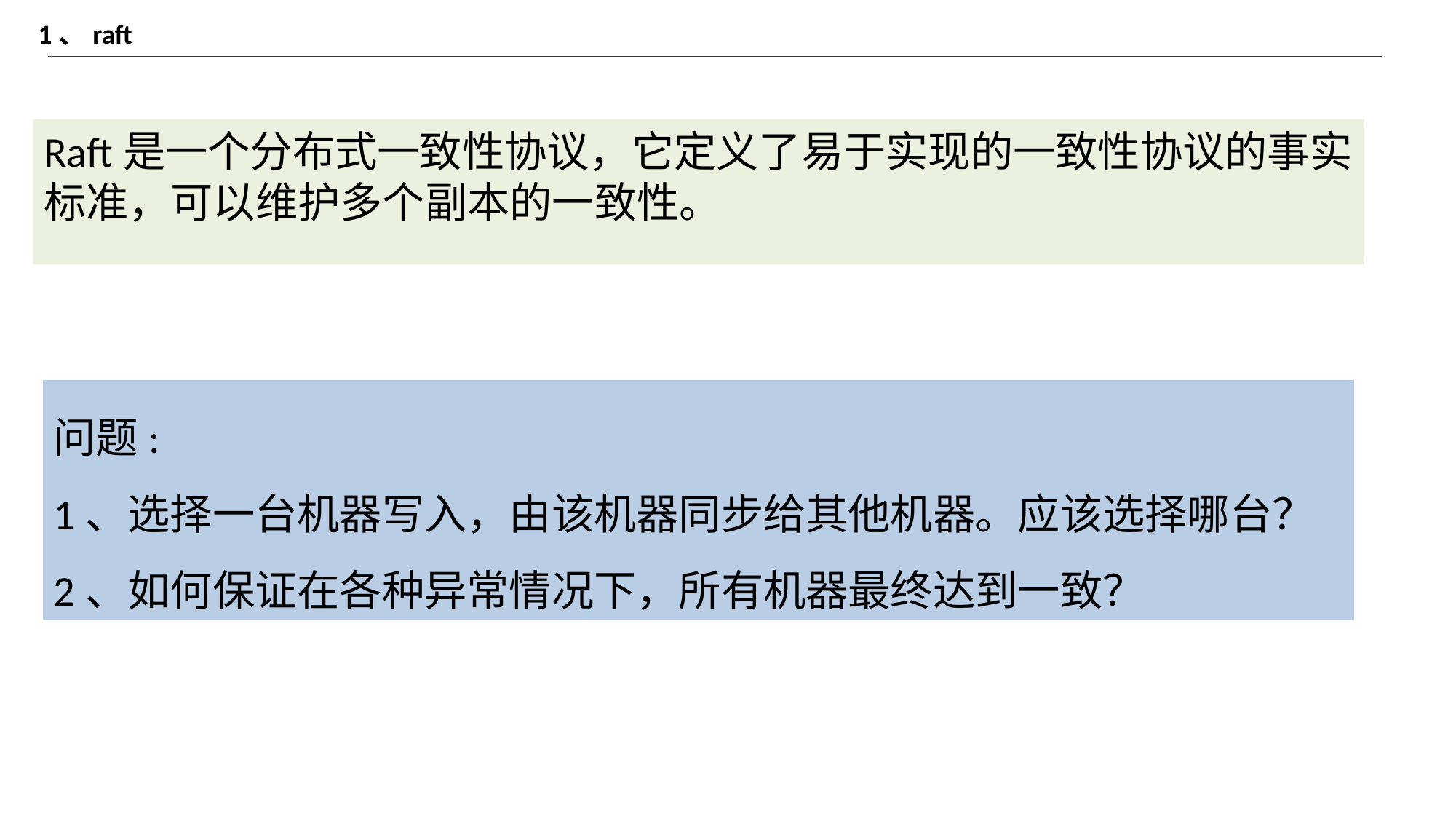

1、raft
Raft是一个分布式一致性协议，它定义了易于实现的一致性协议的事实标准，可以维护多个副本的一致性。

问题:
1、选择一台机器写入，由该机器同步给其他机器。应该选择哪台？
2、如何保证在各种异常情况下，所有机器最终达到一致？